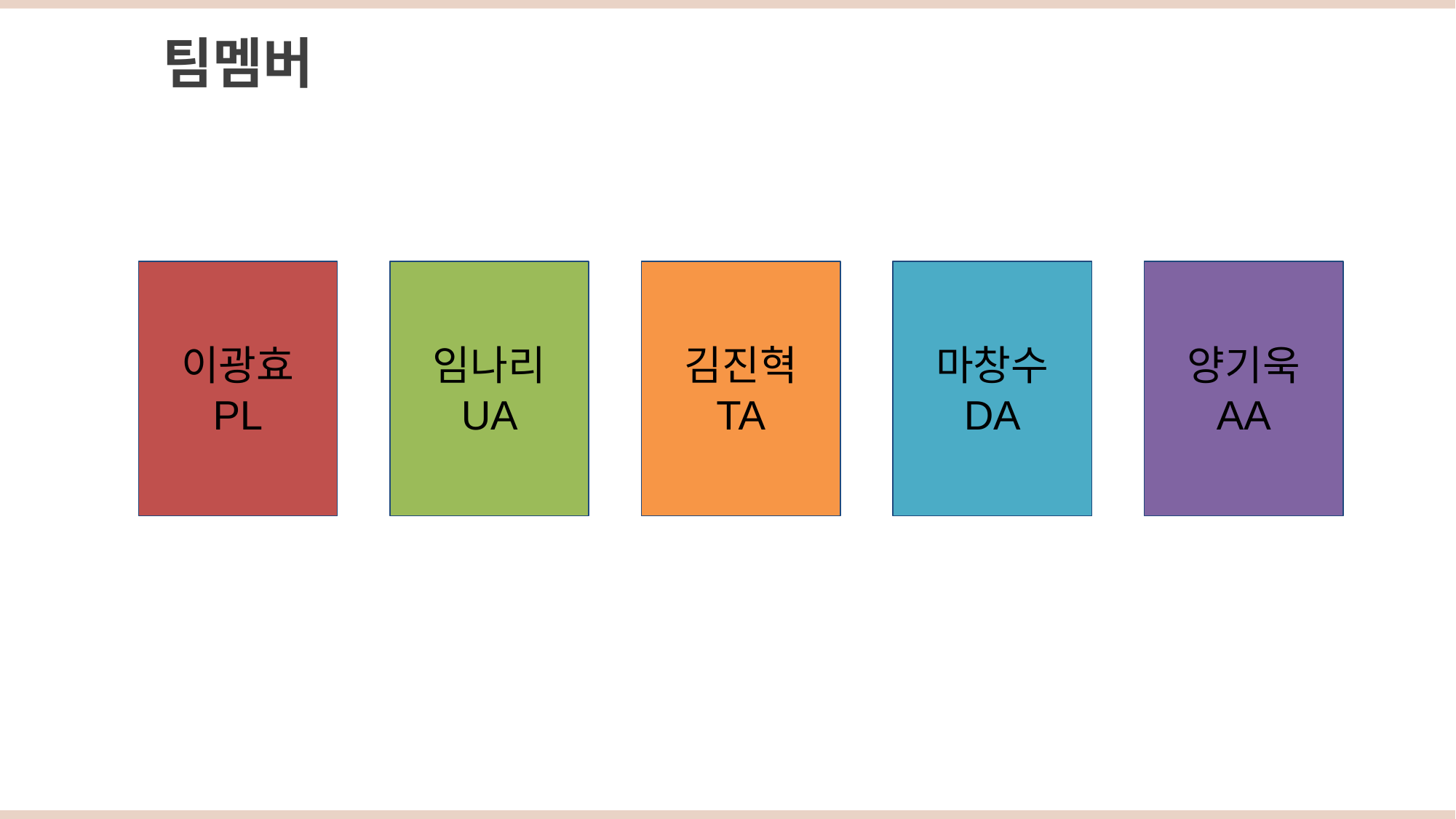

팀멤버
이광효
PL
임나리
UA
김진혁
TA
마창수
DA
양기욱
AA